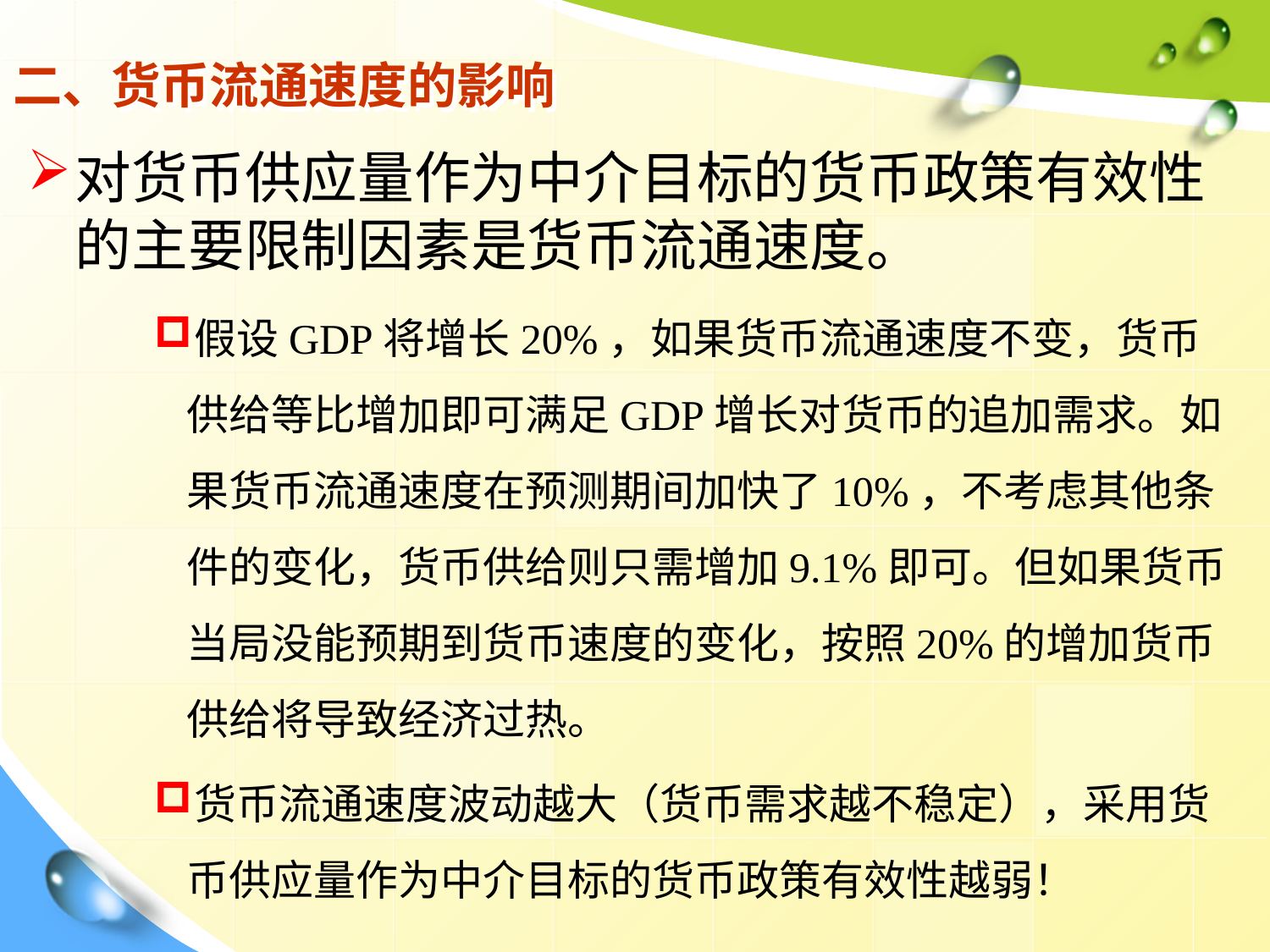

# 二、货币流通速度的影响
对货币供应量作为中介目标的货币政策有效性的主要限制因素是货币流通速度。
假设GDP将增长20%，如果货币流通速度不变，货币供给等比增加即可满足GDP增长对货币的追加需求。如果货币流通速度在预测期间加快了10%，不考虑其他条件的变化，货币供给则只需增加9.1%即可。但如果货币当局没能预期到货币速度的变化，按照20%的增加货币供给将导致经济过热。
货币流通速度波动越大（货币需求越不稳定），采用货币供应量作为中介目标的货币政策有效性越弱！